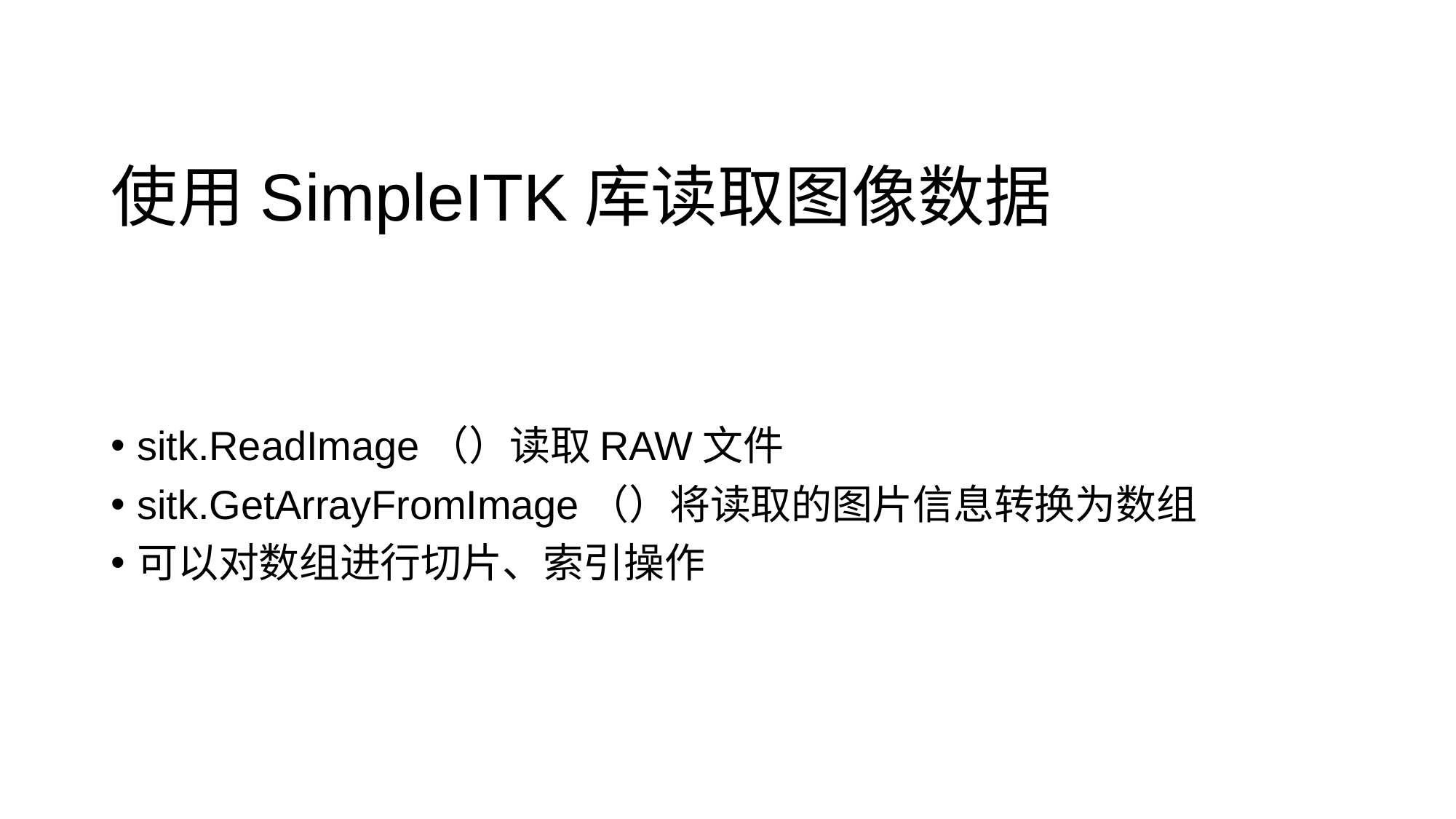

# 使用SimpleITK库读取图像数据
sitk.ReadImage（）读取RAW文件
sitk.GetArrayFromImage（）将读取的图片信息转换为数组
可以对数组进行切片、索引操作